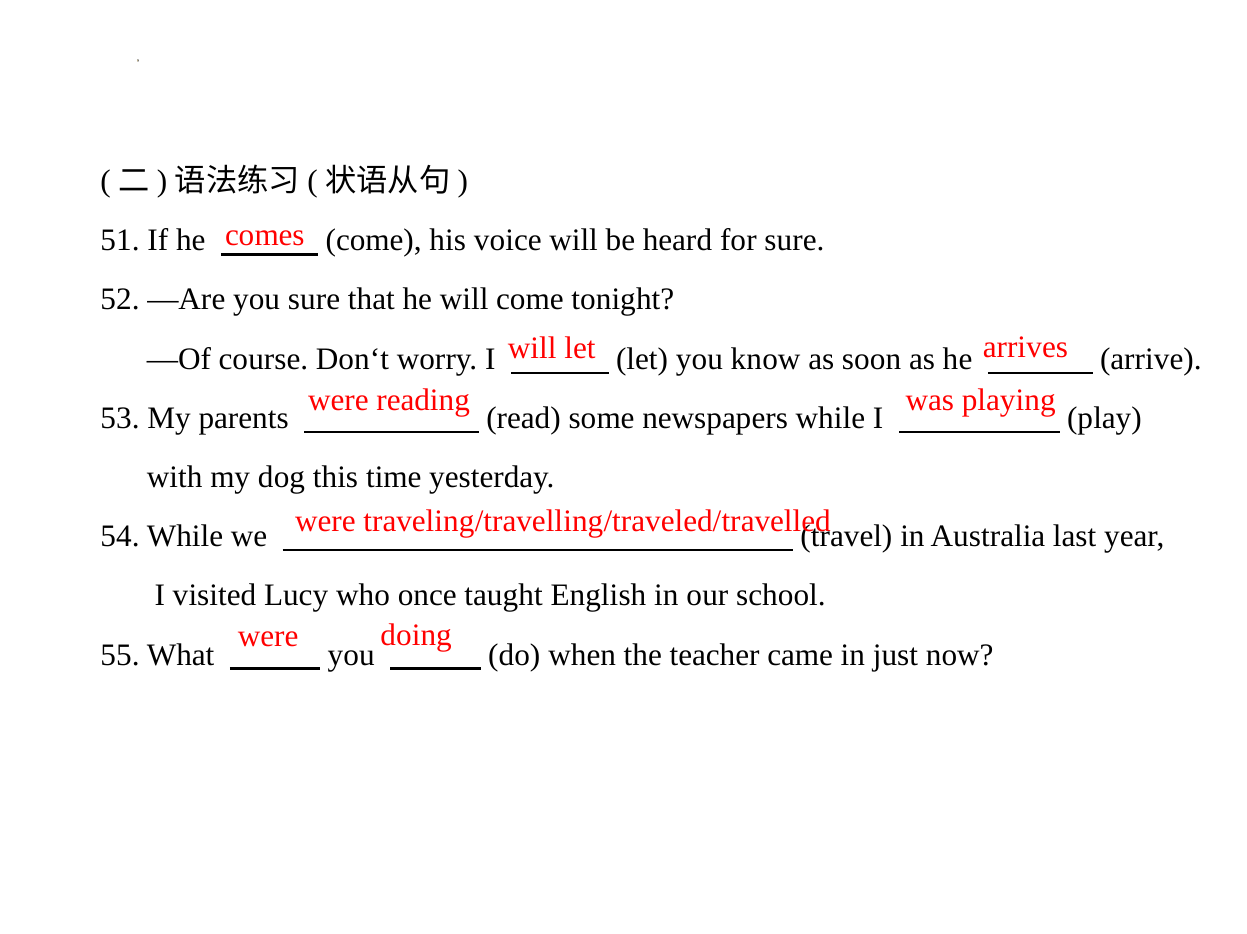

(二)语法练习(状语从句)
51. If he 　　     (come), his voice will be heard for sure.
52. —Are you sure that he will come tonight?
      —Of course. Don‘t worry. I 　　     (let) you know as soon as he 　　      (arrive).
53. My parents 　　                (read) some newspapers while I 　　              (play)
      with my dog this time yesterday.
54. While we 　　                                                                (travel) in Australia last year,
       I visited Lucy who once taught English in our school.
55. What 　　    you 　　    (do) when the teacher came in just now?
comes
arrives
will let
were reading
was playing
were traveling/travelling/traveled/travelled
doing
were